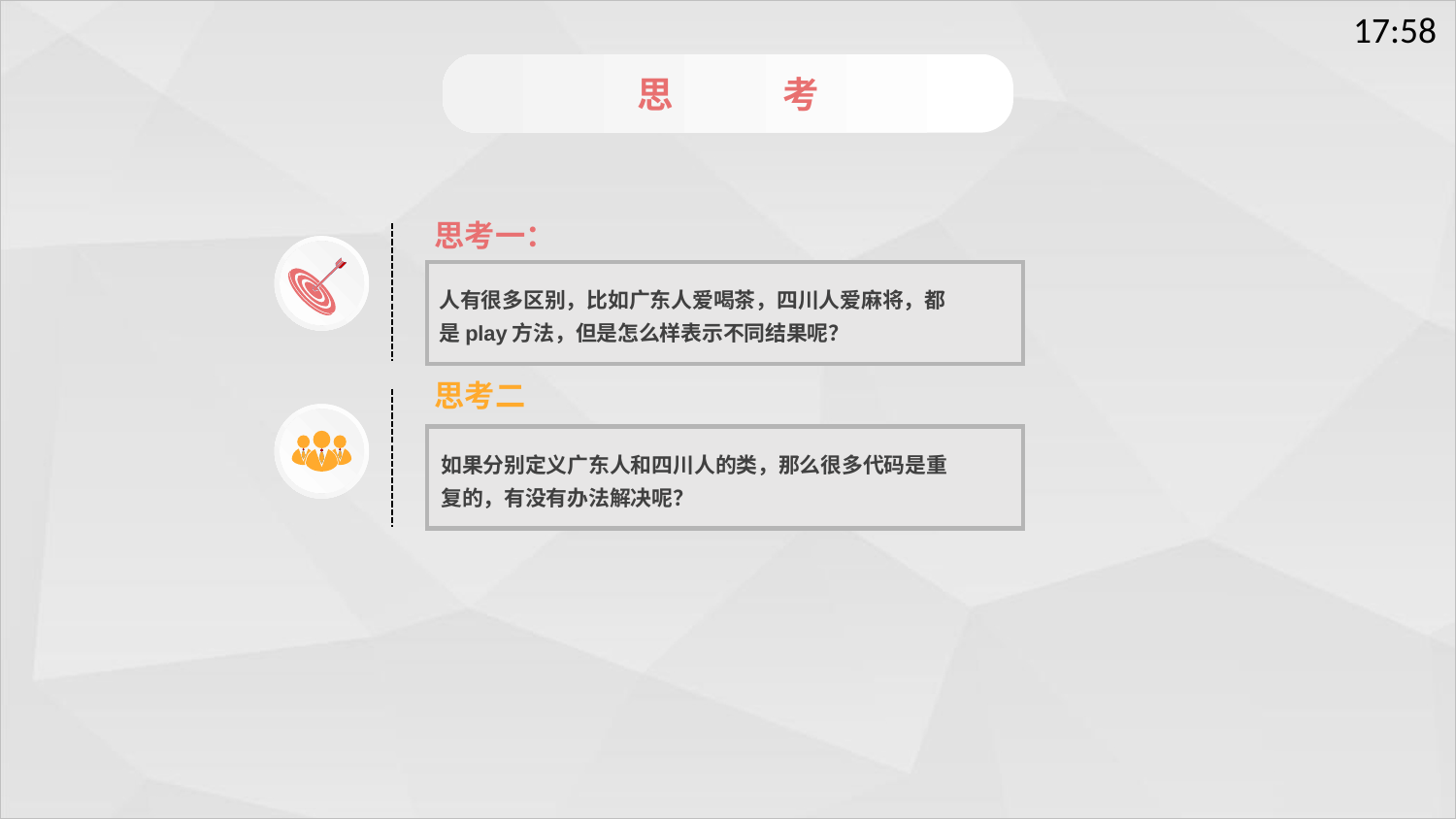

思	考
思考一：

人有很多区别，比如广东人爱喝茶，四川人爱麻将，都是play方法，但是怎么样表示不同结果呢？
思考二

如果分别定义广东人和四川人的类，那么很多代码是重复的，有没有办法解决呢？